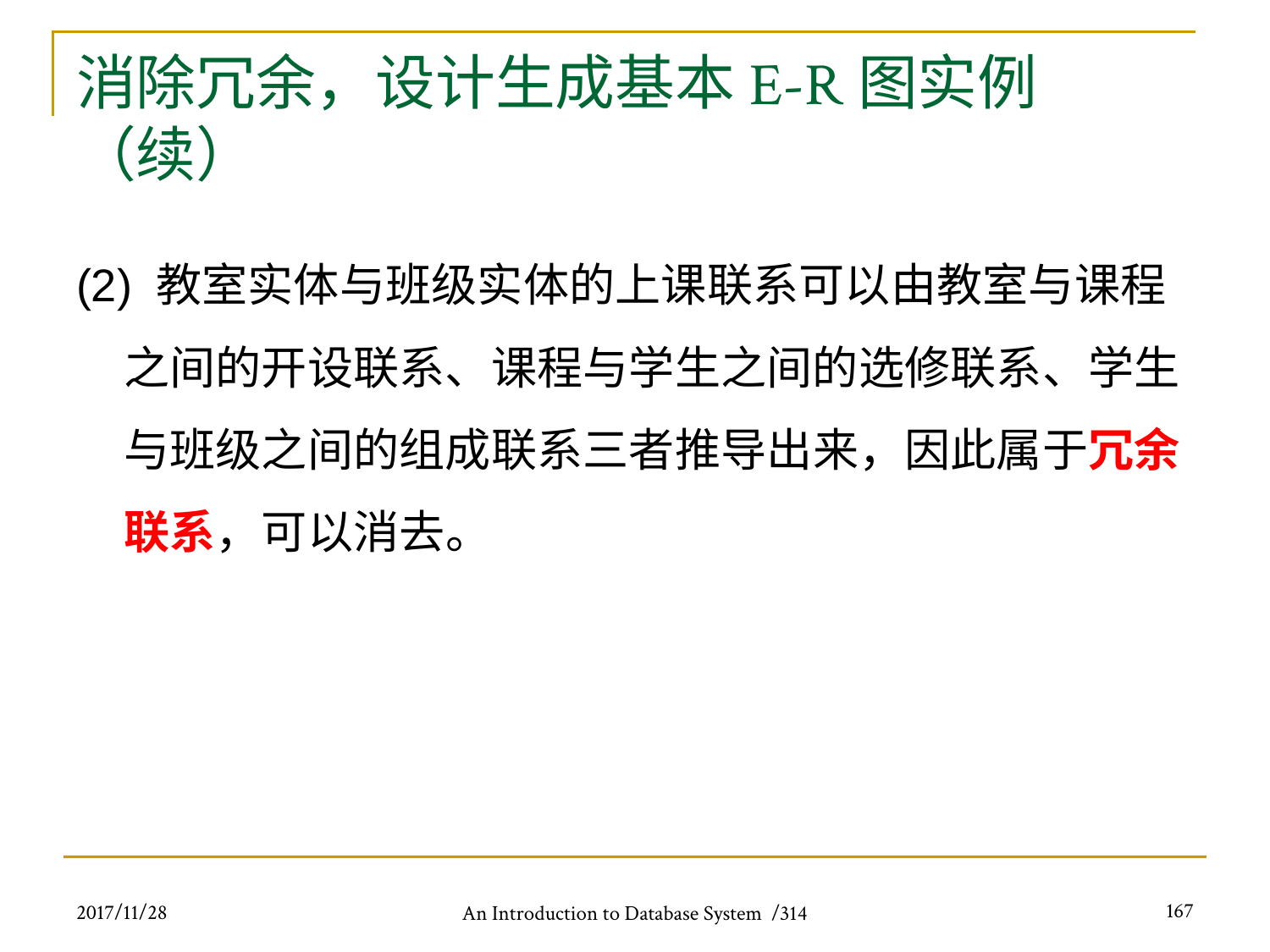

# 消除冗余，设计生成基本E-R图实例（续）
(2) 教室实体与班级实体的上课联系可以由教室与课程之间的开设联系、课程与学生之间的选修联系、学生与班级之间的组成联系三者推导出来，因此属于冗余联系，可以消去。
2017/11/28
167
An Introduction to Database System  /314